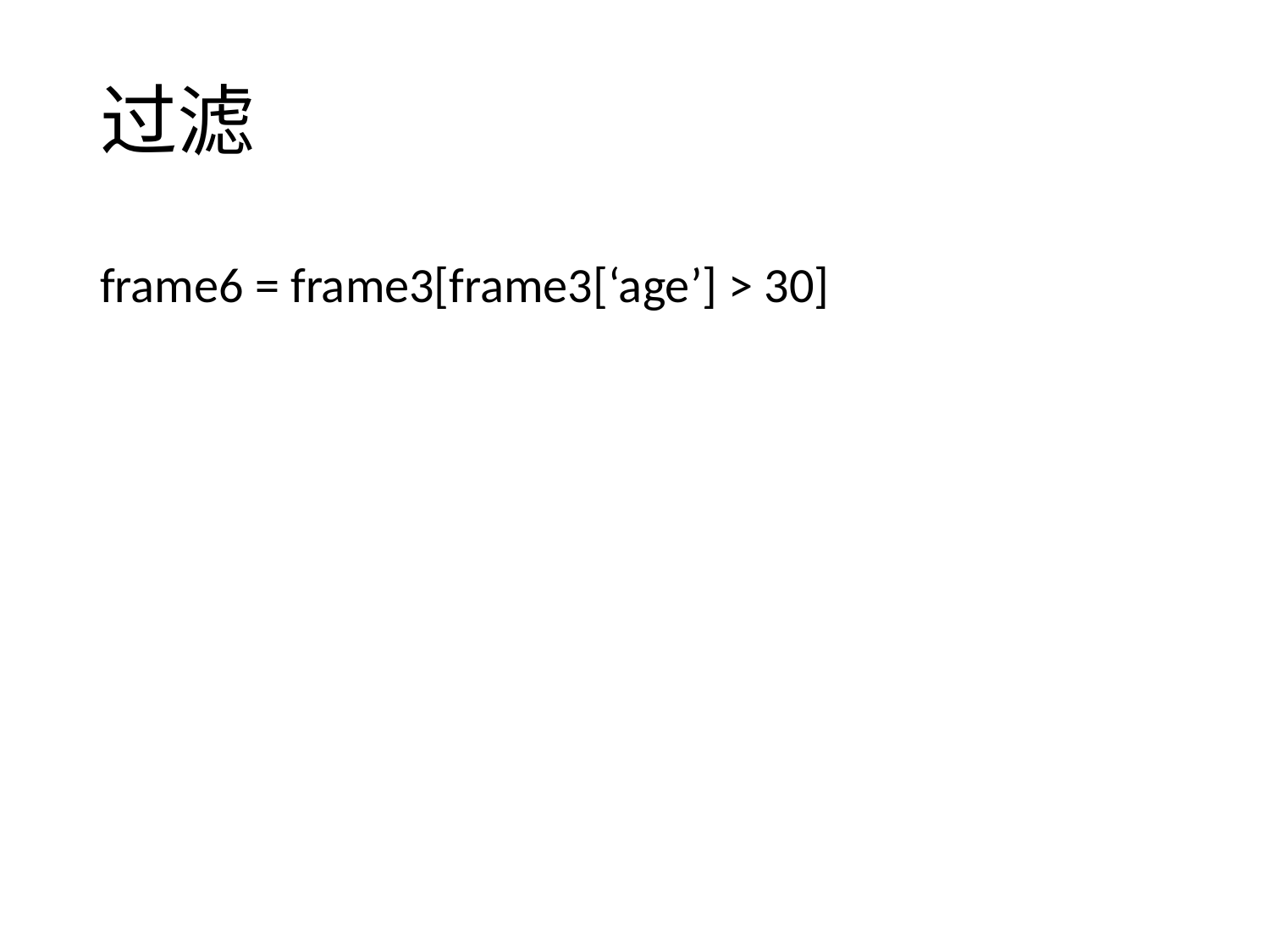

# 过滤
frame6 = frame3[frame3[‘age’] > 30]